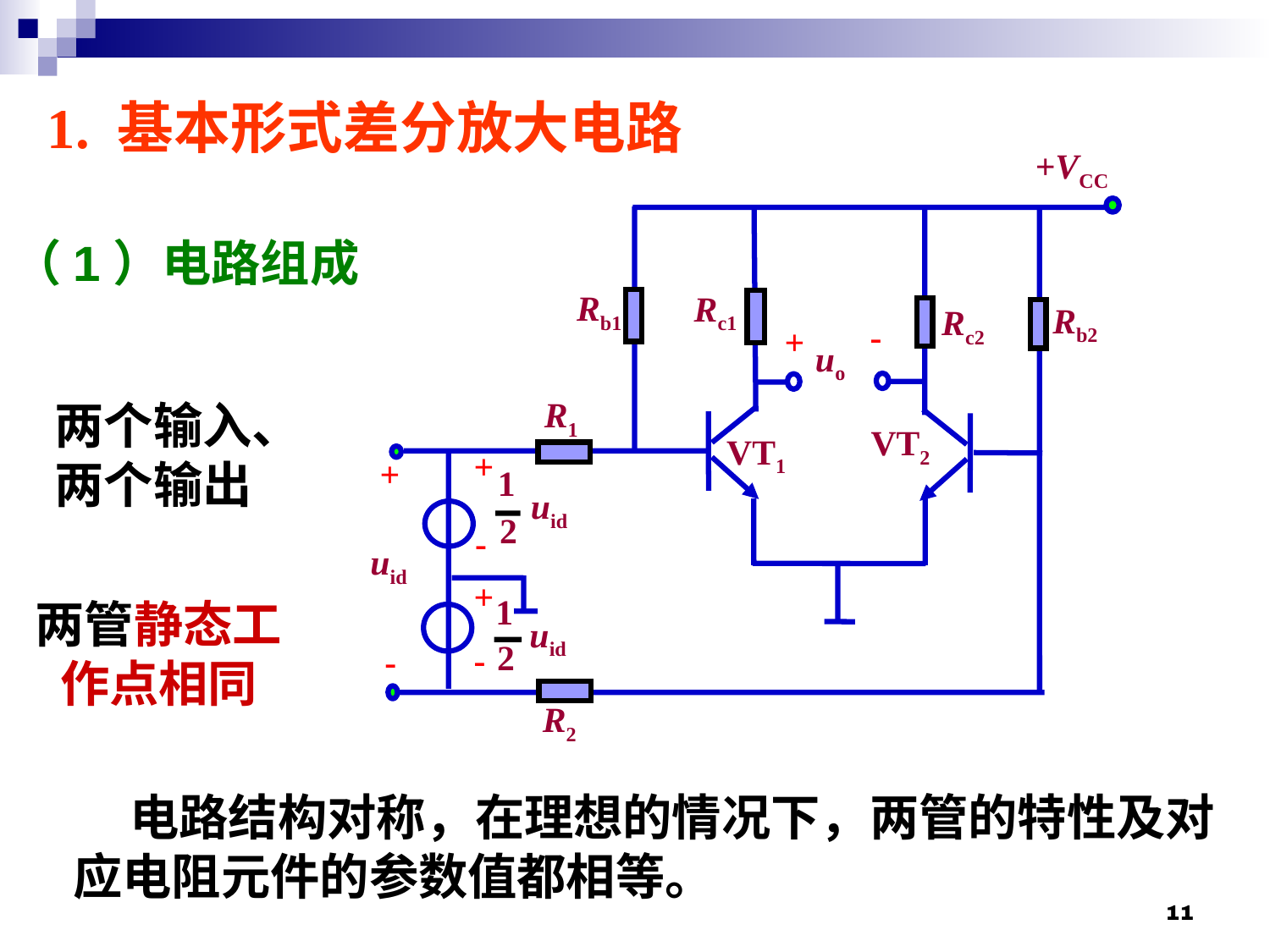

1. 基本形式差分放大电路
+VCC

Rb1
Rc1

Rb2
Rc2

-
+
uo

R1

VT2
VT1

+
+

1
2

uid

-
uid

+

1
2

uid

-
-

R2

（1）电路组成
两个输入、两个输出
两管静态工作点相同
    电路结构对称，在理想的情况下，两管的特性及对应电阻元件的参数值都相等。
11